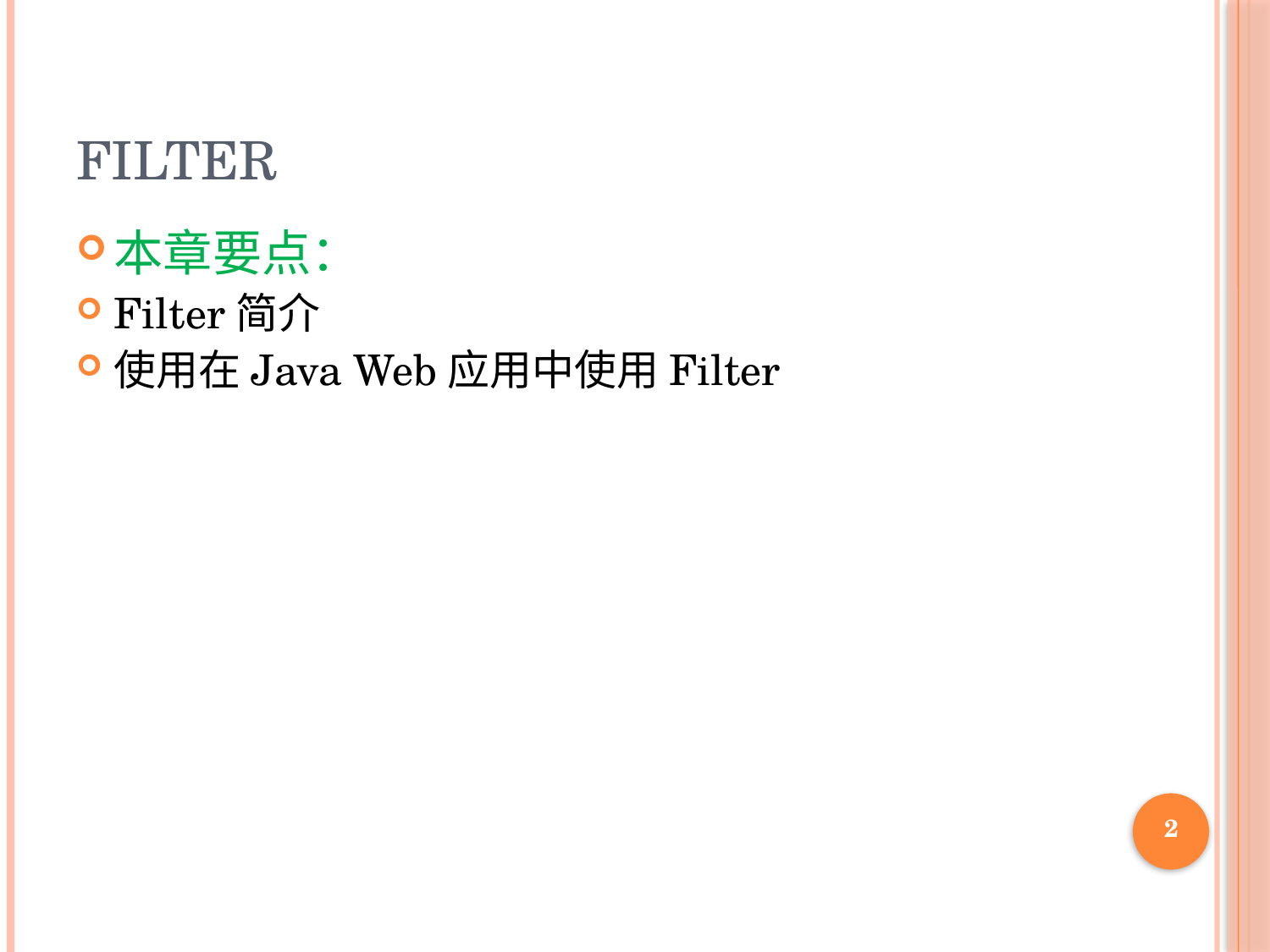

# FILTER
本章要点：
Filter简介
使用在Java Web应用中使用Filter

2